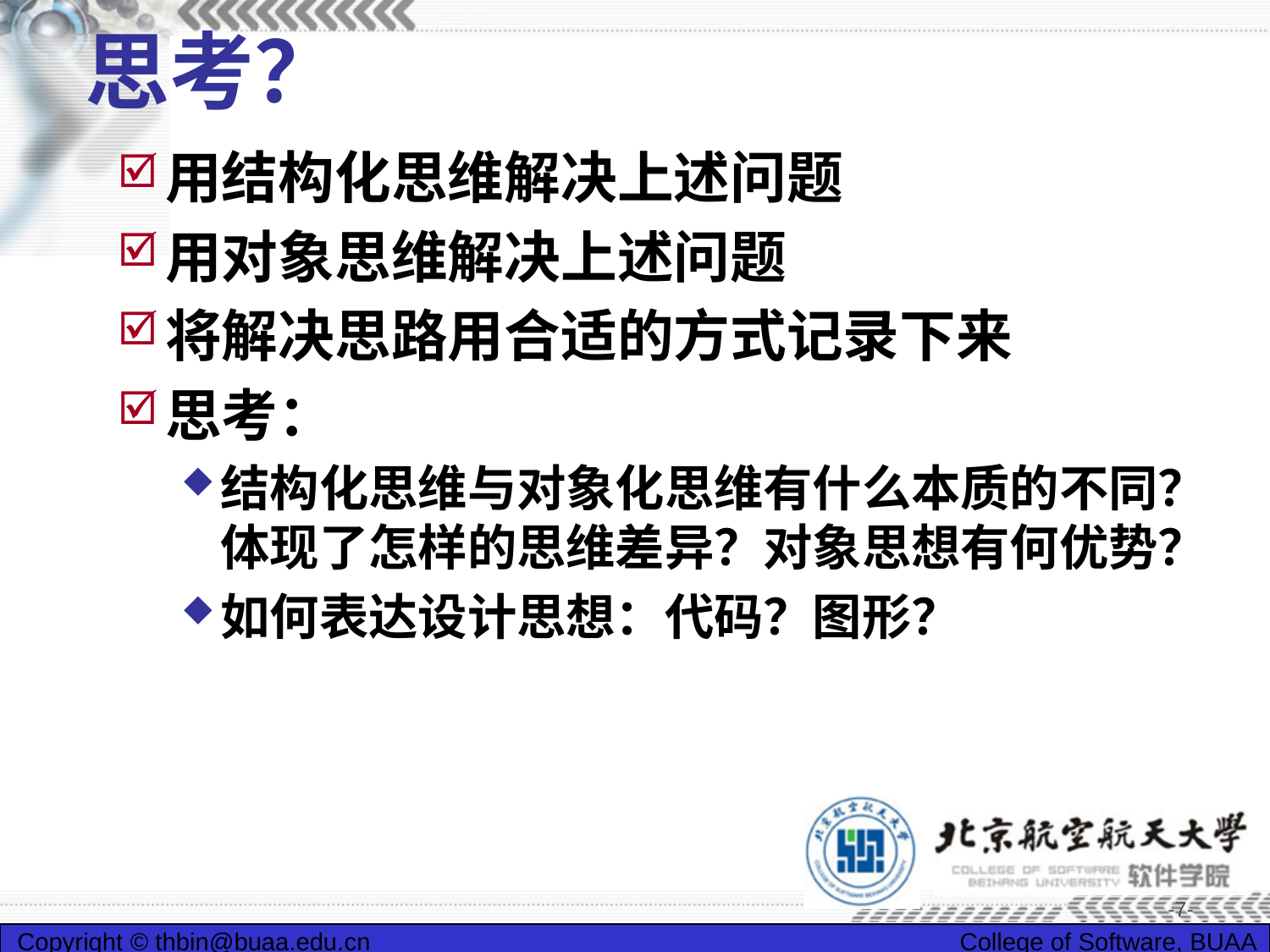

# 思考？
用结构化思维解决上述问题
用对象思维解决上述问题
将解决思路用合适的方式记录下来
思考：
结构化思维与对象化思维有什么本质的不同？体现了怎样的思维差异？对象思想有何优势？
如何表达设计思想：代码？图形？
-7-